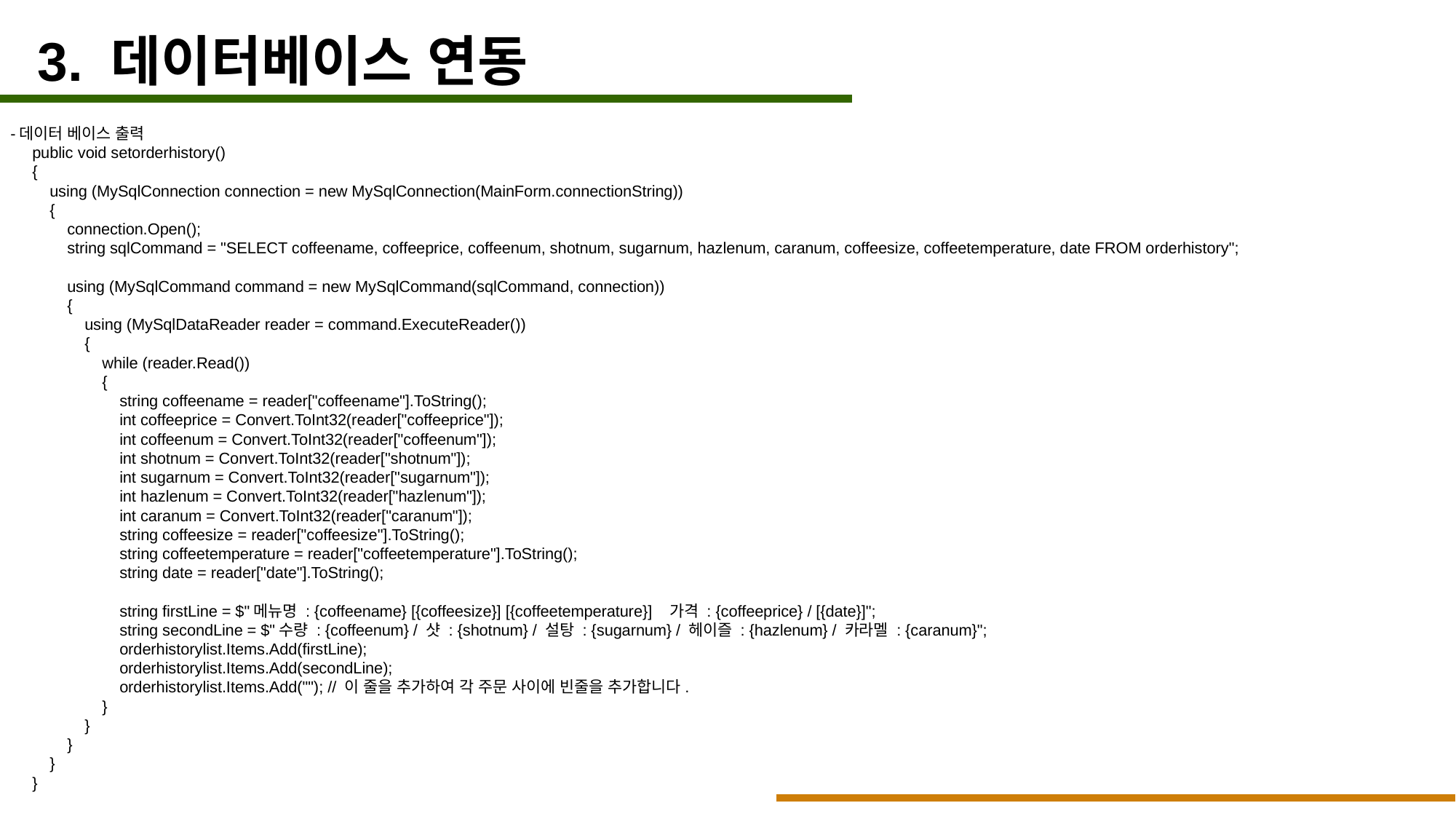

3. 데이터베이스 연동

   -데이터 베이스 출력
        public void setorderhistory()
        {
            using (MySqlConnection connection = new MySqlConnection(MainForm.connectionString))
            {
                connection.Open();
                string sqlCommand = "SELECT coffeename, coffeeprice, coffeenum, shotnum, sugarnum, hazlenum, caranum, coffeesize, coffeetemperature, date FROM orderhistory";
                using (MySqlCommand command = new MySqlCommand(sqlCommand, connection))
                {
                    using (MySqlDataReader reader = command.ExecuteReader())
                    {
                        while (reader.Read())
                        {
                            string coffeename = reader["coffeename"].ToString();
                            int coffeeprice = Convert.ToInt32(reader["coffeeprice"]);
                            int coffeenum = Convert.ToInt32(reader["coffeenum"]);
                            int shotnum = Convert.ToInt32(reader["shotnum"]);
                            int sugarnum = Convert.ToInt32(reader["sugarnum"]);
                            int hazlenum = Convert.ToInt32(reader["hazlenum"]);
                            int caranum = Convert.ToInt32(reader["caranum"]);
                            string coffeesize = reader["coffeesize"].ToString();
                            string coffeetemperature = reader["coffeetemperature"].ToString();
                            string date = reader["date"].ToString();
                            string firstLine = $"메뉴명 : {coffeename} [{coffeesize}] [{coffeetemperature}]   가격 : {coffeeprice} / [{date}]";
                            string secondLine = $"수량 : {coffeenum} / 샷 : {shotnum} / 설탕 : {sugarnum} / 헤이즐 : {hazlenum} / 카라멜 : {caranum}";
                            orderhistorylist.Items.Add(firstLine);
                            orderhistorylist.Items.Add(secondLine);
                            orderhistorylist.Items.Add(""); // 이 줄을 추가하여 각 주문 사이에 빈줄을 추가합니다.
                        }
                    }
                }
            }
        }